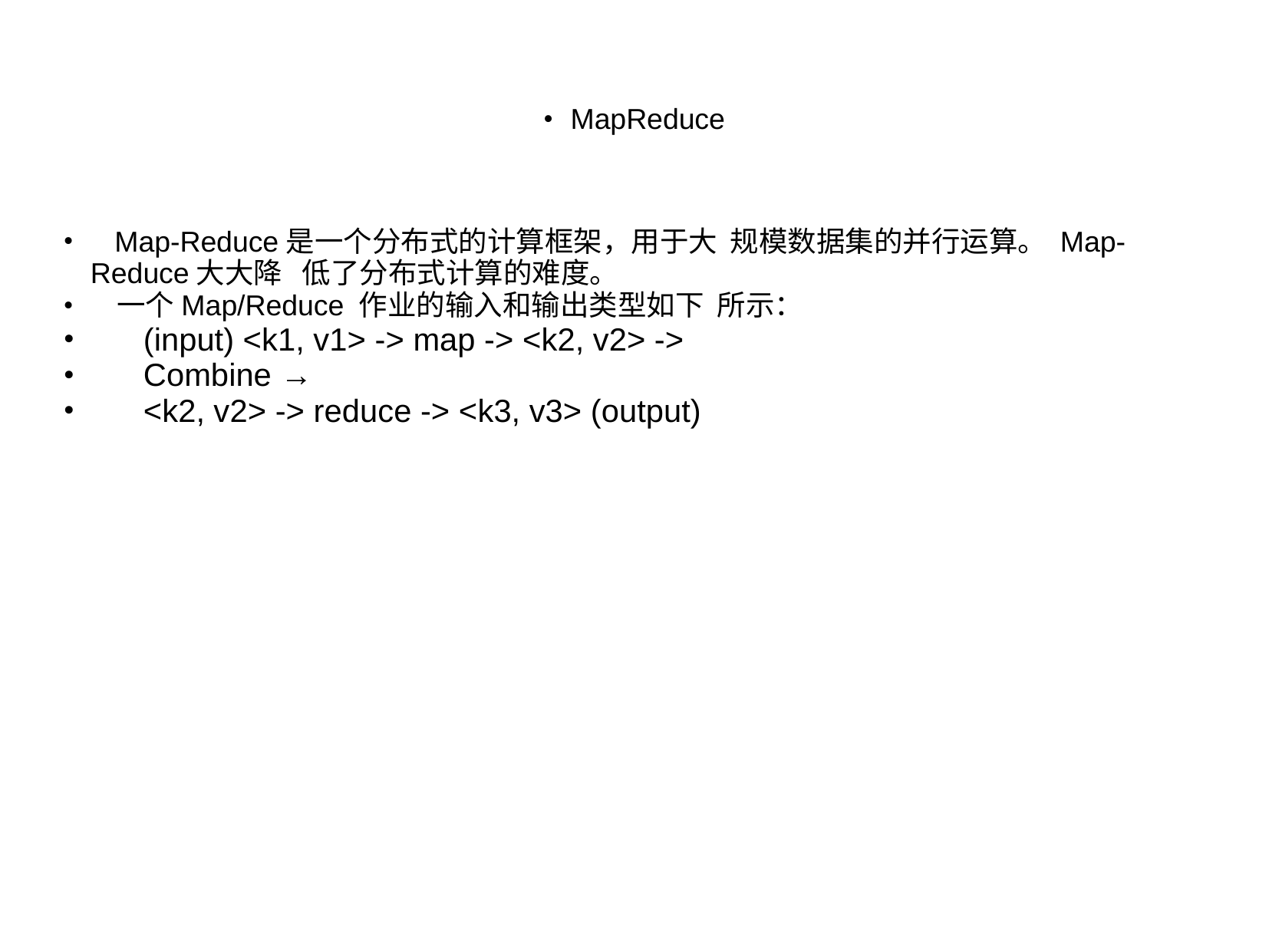

MapReduce
   Map-Reduce是一个分布式的计算框架，用于大  规模数据集的并行运算。 Map-Reduce大大降   低了分布式计算的难度。
   一个Map/Reduce 作业的输入和输出类型如下  所示：
      (input) <k1, v1> -> map -> <k2, v2> ->
      Combine →
      <k2, v2> -> reduce -> <k3, v3> (output)